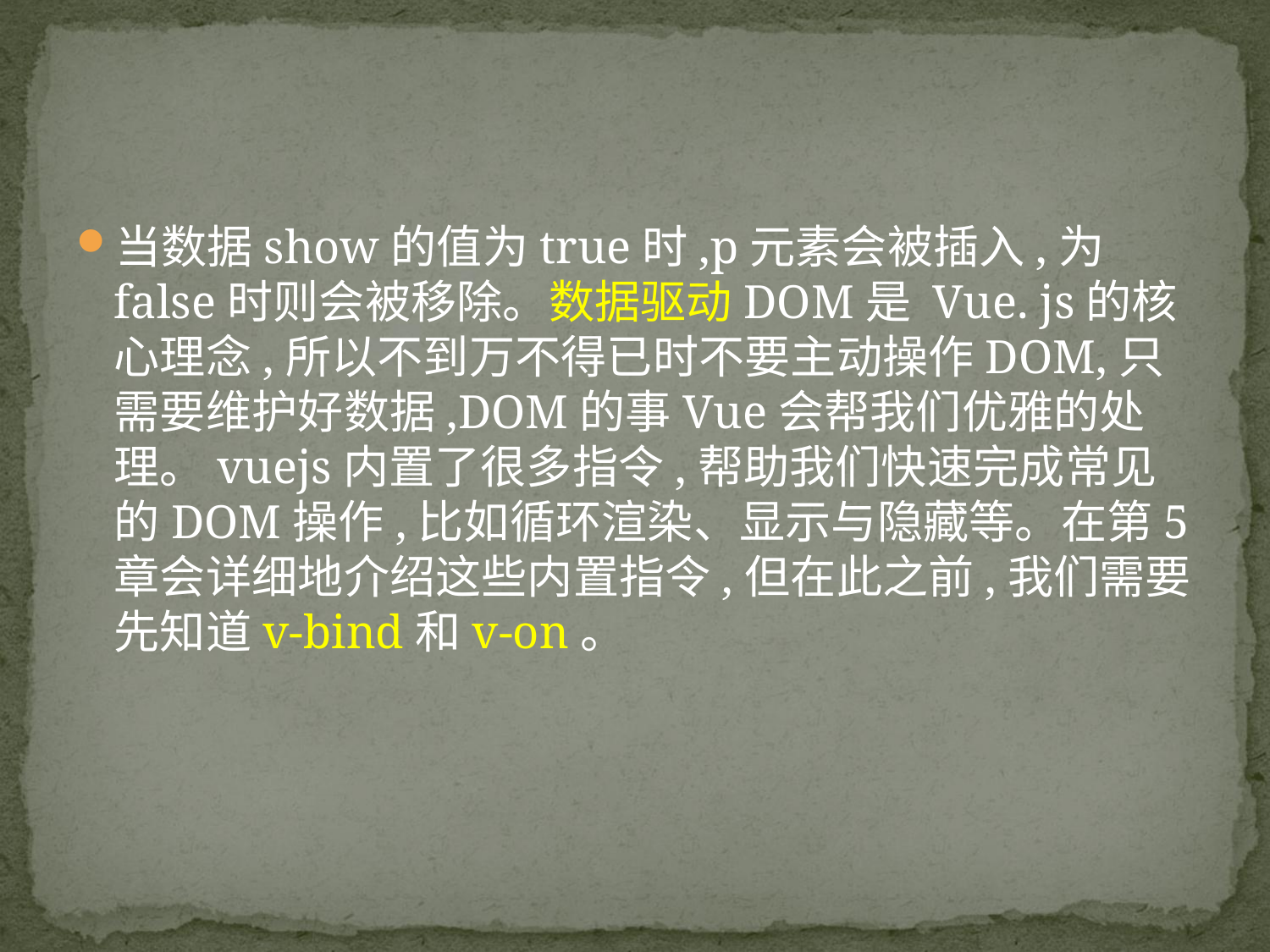

#
当数据show的值为true时,p元素会被插入,为 false时则会被移除。数据驱动DOM是 Vue. js的核心理念,所以不到万不得已时不要主动操作DOM,只需要维护好数据,DOM的事Vue会帮我们优雅的处理。vuejs内置了很多指令,帮助我们快速完成常见的DOM操作,比如循环渲染、显示与隐藏等。在第5章会详细地介绍这些内置指令,但在此之前,我们需要先知道v-bind和v-on。